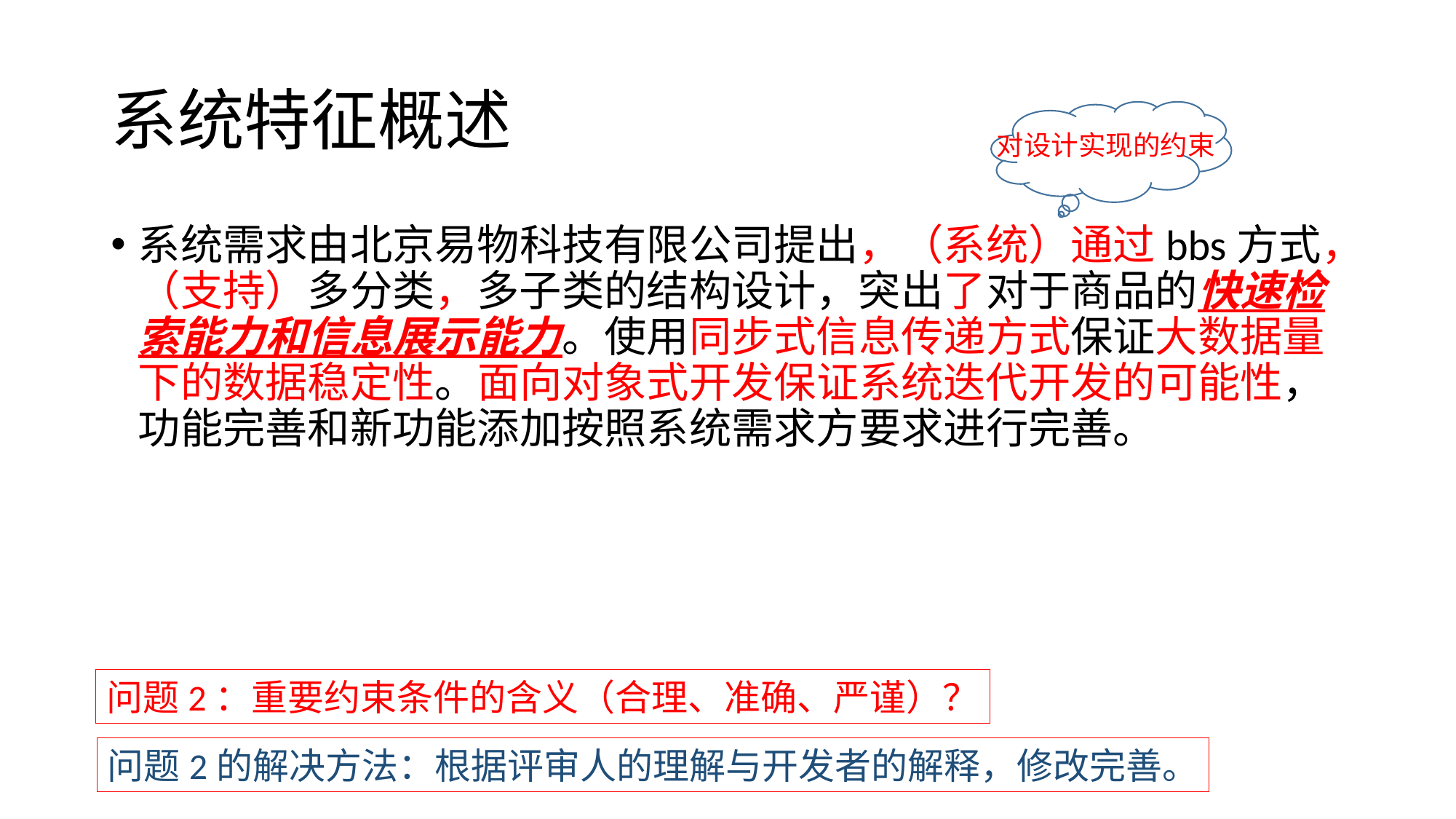

# 系统特征概述

对设计实现的约束
系统需求由北京易物科技有限公司提出，（系统）通过bbs方式，（支持）多分类，多子类的结构设计，突出了对于商品的快速检索能力和信息展示能力。使用同步式信息传递方式保证大数据量下的数据稳定性。面向对象式开发保证系统迭代开发的可能性，功能完善和新功能添加按照系统需求方要求进行完善。
问题2：重要约束条件的含义（合理、准确、严谨）？
问题2的解决方法：根据评审人的理解与开发者的解释，修改完善。